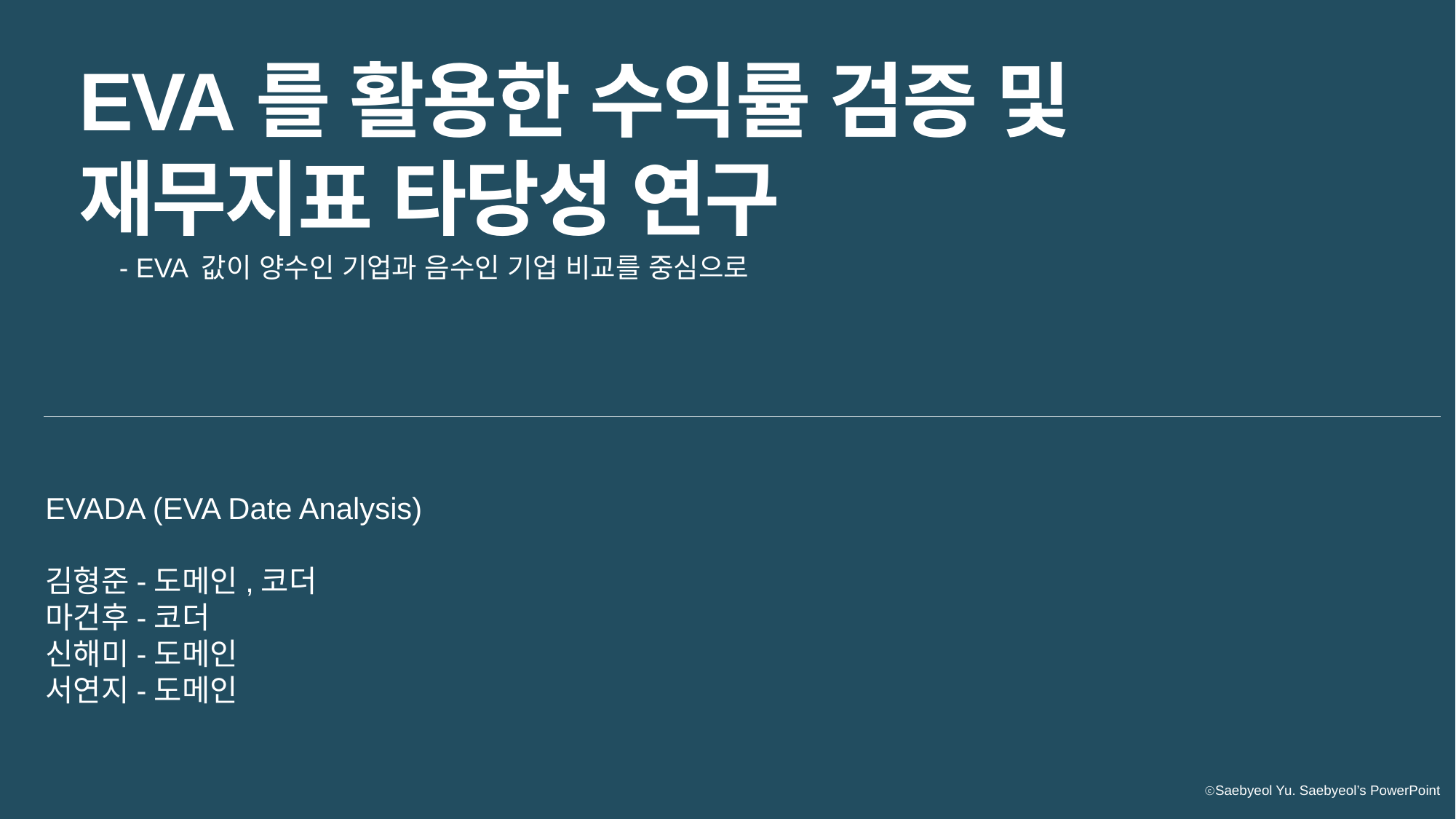

EVA를 활용한 수익률 검증 및
재무지표 타당성 연구
- EVA 값이 양수인 기업과 음수인 기업 비교를 중심으로
EVADA (EVA Date Analysis)

김형준-도메인,코더
마건후-코더
신해미-도메인
서연지-도메인